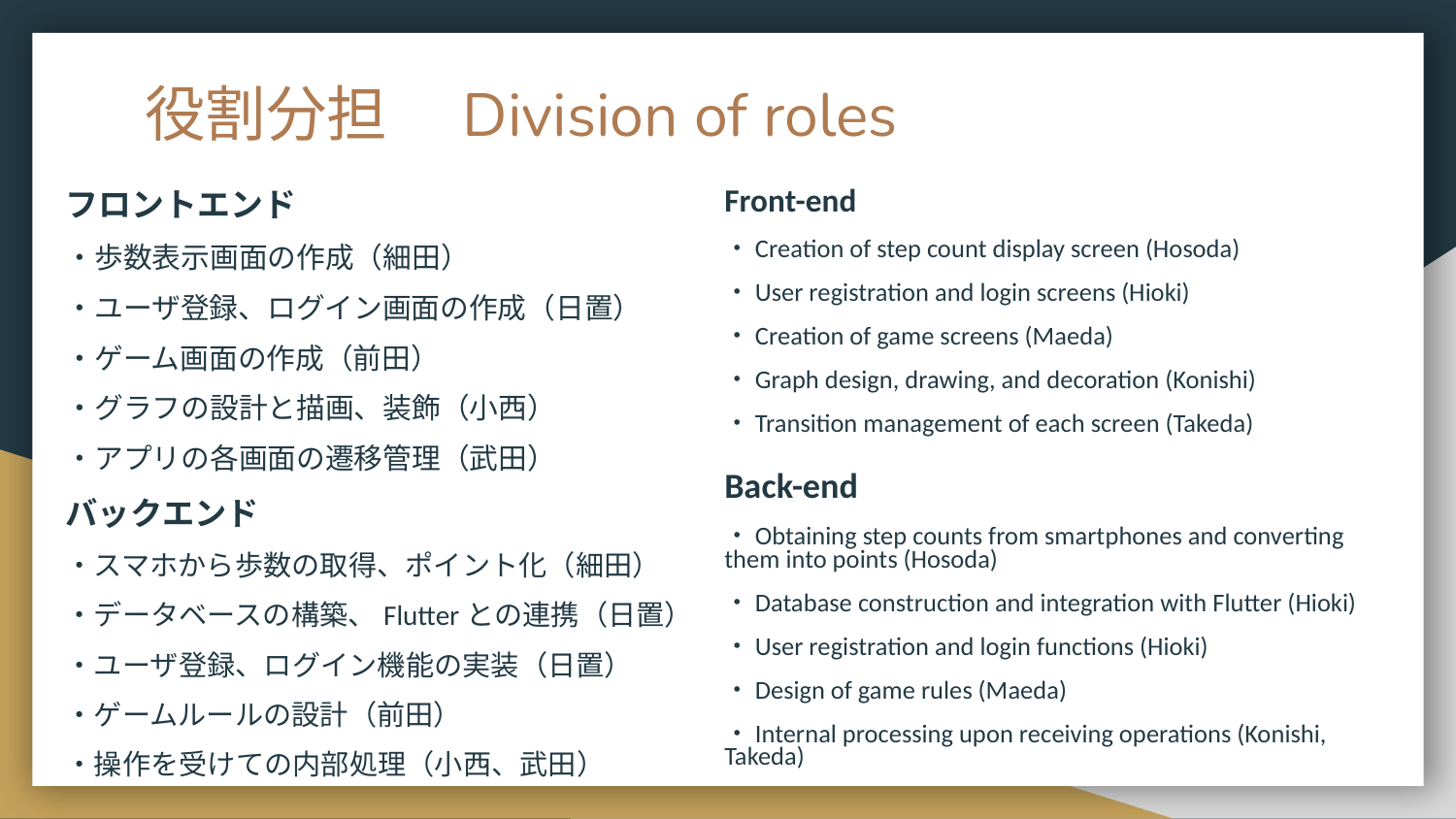

# 役割分担　Division of roles
Front-end
・Creation of step count display screen (Hosoda)
・User registration and login screens (Hioki)
・Creation of game screens (Maeda)
・Graph design, drawing, and decoration (Konishi)
・Transition management of each screen (Takeda)
Back-end
・Obtaining step counts from smartphones and converting them into points (Hosoda)
・Database construction and integration with Flutter (Hioki)
・User registration and login functions (Hioki)
・Design of game rules (Maeda)
・Internal processing upon receiving operations (Konishi, Takeda)
フロントエンド
・歩数表示画面の作成（細田）
・ユーザ登録、ログイン画面の作成（日置）
・ゲーム画面の作成（前田）
・グラフの設計と描画、装飾（小西）
・アプリの各画面の遷移管理（武田）
バックエンド
・スマホから歩数の取得、ポイント化（細田）
・データベースの構築、Flutterとの連携（日置）
・ユーザ登録、ログイン機能の実装（日置）
・ゲームルールの設計（前田）
・操作を受けての内部処理（小西、武田）